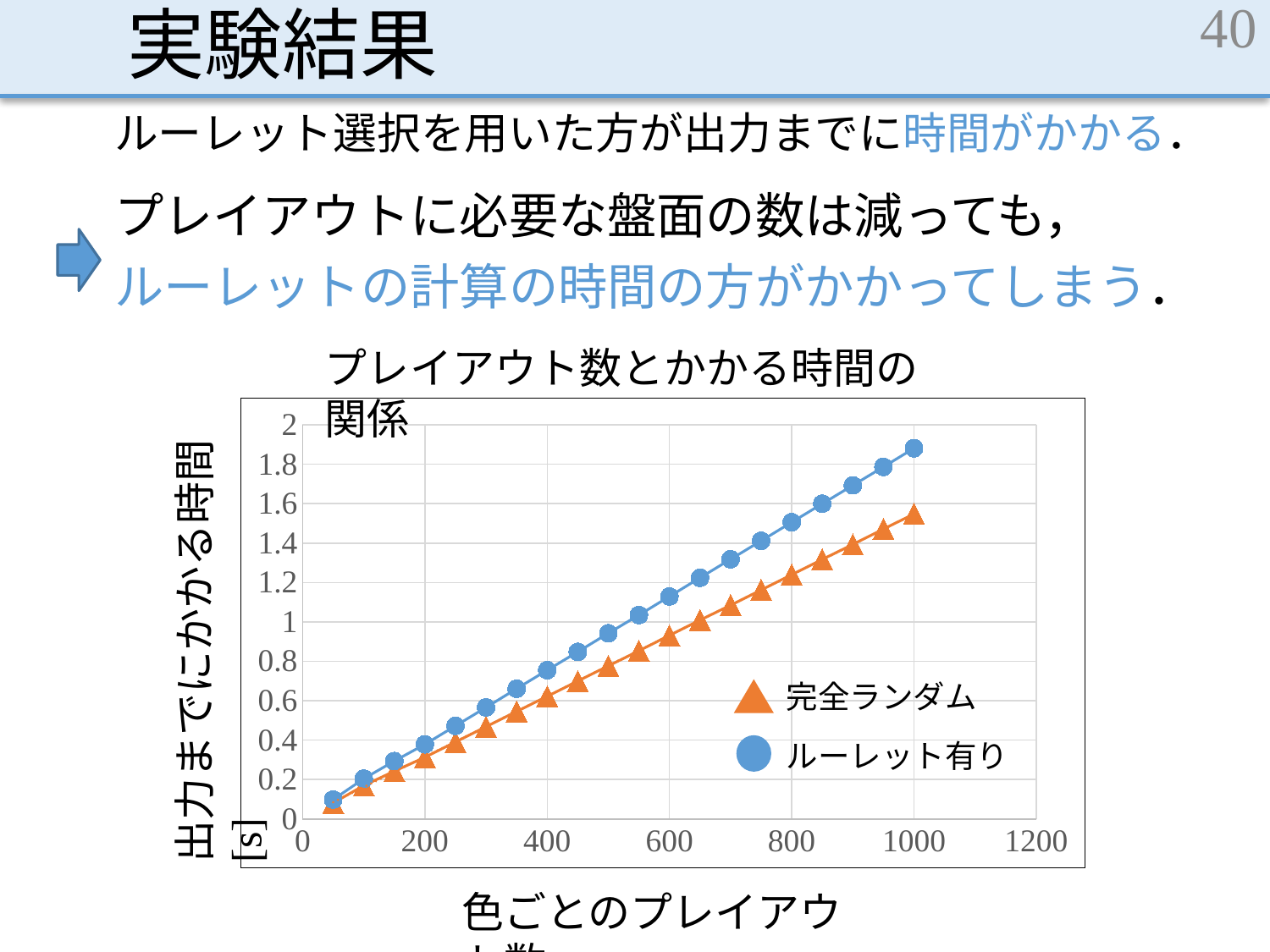

# 実験結果
40
ルーレット選択を用いた方が出力までに時間がかかる．
プレイアウトに必要な盤面の数は減っても，
ルーレットの計算の時間の方がかかってしまう．

プレイアウト数とかかる時間の関係

### Chart

| Category |  |  |
|---|---|---|
出力までにかかる時間[s]
完全ランダム

ルーレット有り

色ごとのプレイアウト数